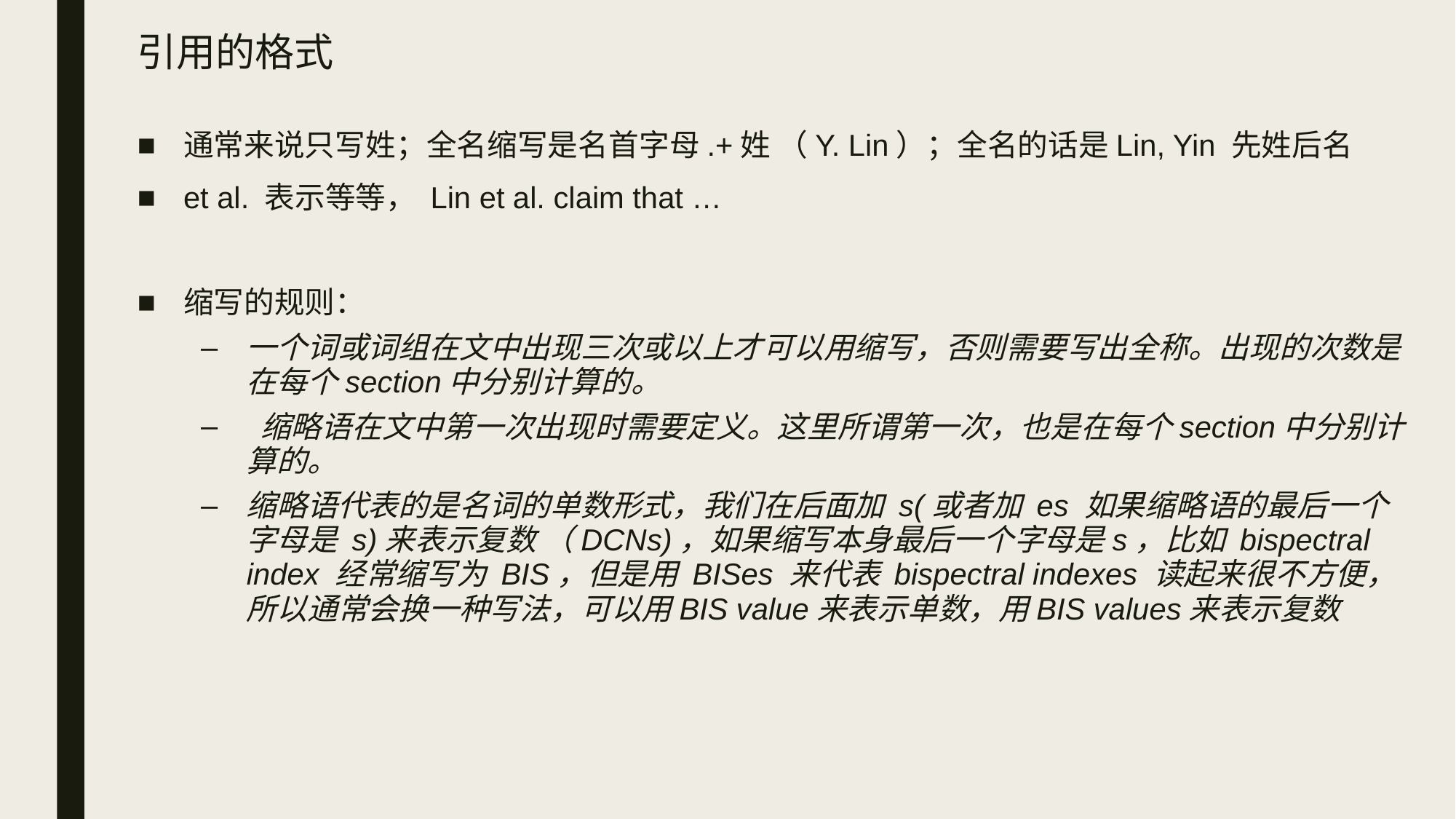

# 引用的格式
通常来说只写姓；全名缩写是名首字母.+姓 （Y. Lin）；全名的话是Lin, Yin 先姓后名
et al. 表示等等， Lin et al. claim that …

缩写的规则：
一个词或词组在文中出现三次或以上才可以用缩写，否则需要写出全称。出现的次数是在每个section中分别计算的。
 缩略语在文中第一次出现时需要定义。这里所谓第一次，也是在每个section中分别计算的。
缩略语代表的是名词的单数形式，我们在后面加 s(或者加 es 如果缩略语的最后一个字母是 s)来表示复数 （DCNs)，如果缩写本身最后一个字母是s，比如 bispectral index 经常缩写为 BIS，但是用 BISes 来代表 bispectral indexes 读起来很不方便，所以通常会换一种写法，可以用BIS value来表示单数，用BIS values来表示复数